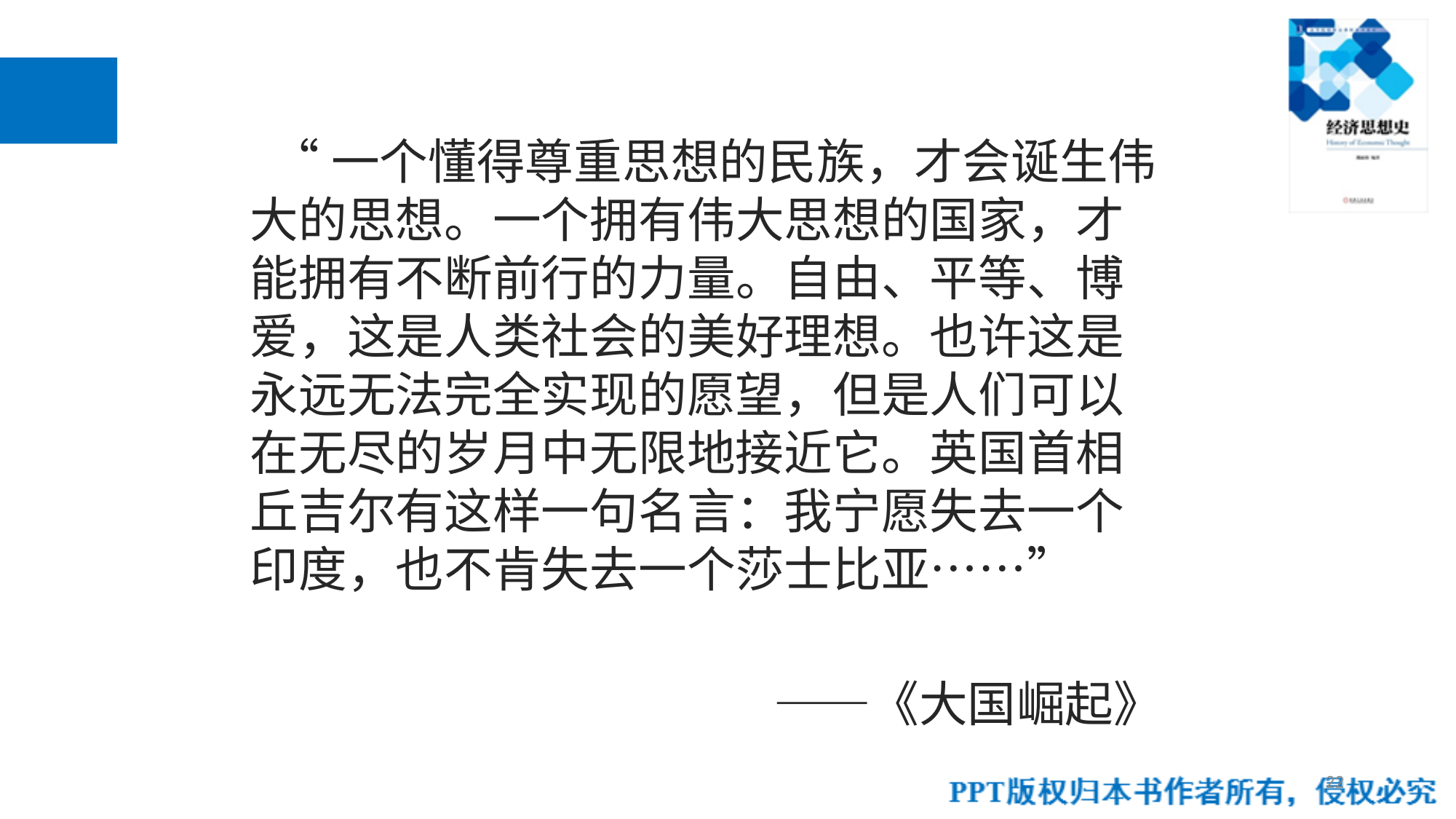

“一个懂得尊重思想的民族，才会诞生伟大的思想。一个拥有伟大思想的国家，才能拥有不断前行的力量。自由、平等、博爱，这是人类社会的美好理想。也许这是永远无法完全实现的愿望，但是人们可以在无尽的岁月中无限地接近它。英国首相丘吉尔有这样一句名言：我宁愿失去一个印度，也不肯失去一个莎士比亚……”

　　　　　　　　　　      ——《大国崛起》
22